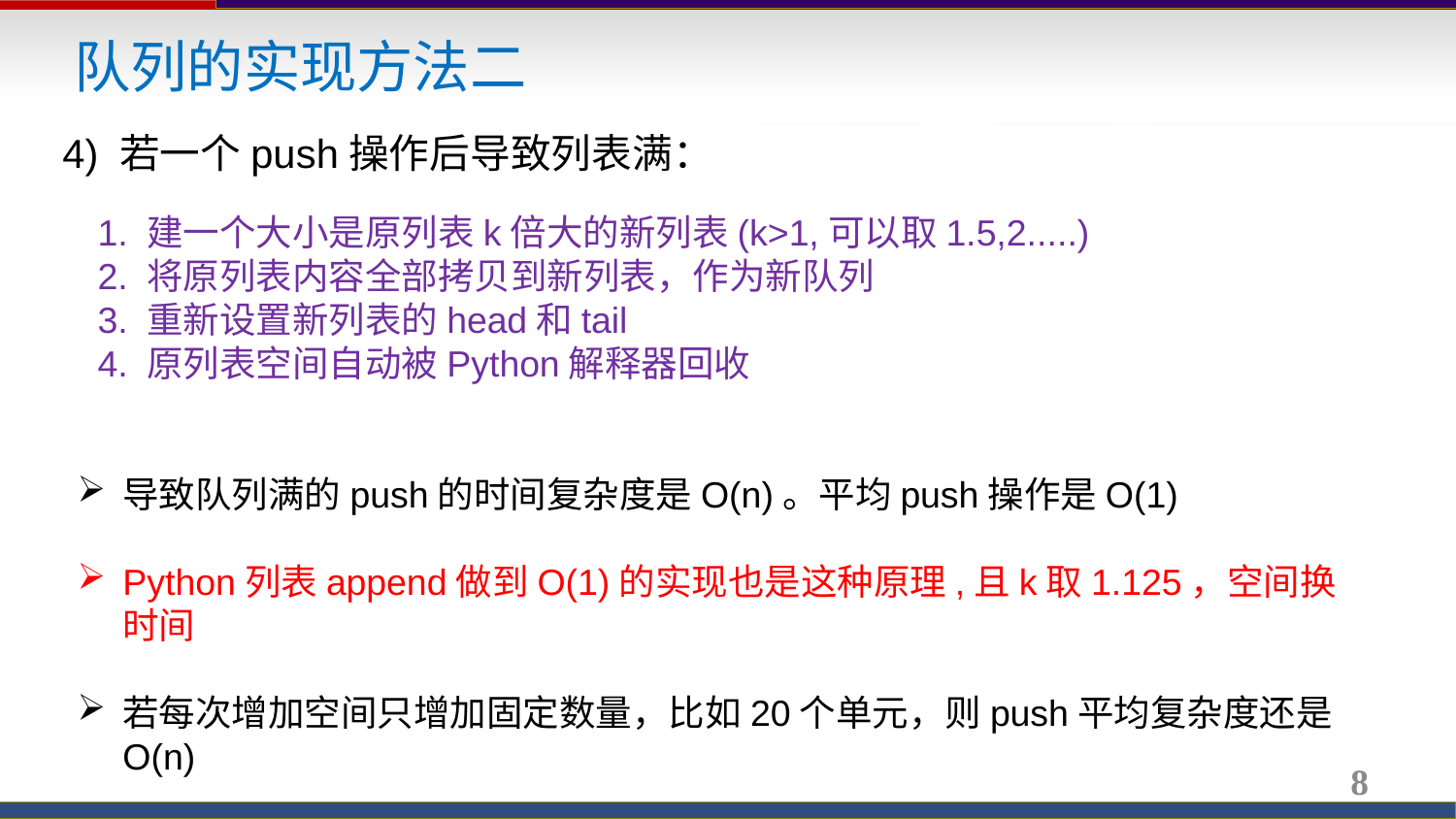

队列的实现方法二
4) 若一个push操作后导致列表满：
  1. 建一个大小是原列表k倍大的新列表(k>1,可以取1.5,2.....)
  2. 将原列表内容全部拷贝到新列表，作为新队列
  3. 重新设置新列表的head和tail
  4. 原列表空间自动被Python解释器回收

导致队列满的push的时间复杂度是O(n)。平均push操作是O(1)

Python列表append做到O(1)的实现也是这种原理,且k取1.125，空间换时间

若每次增加空间只增加固定数量，比如20个单元，则push平均复杂度还是O(n)